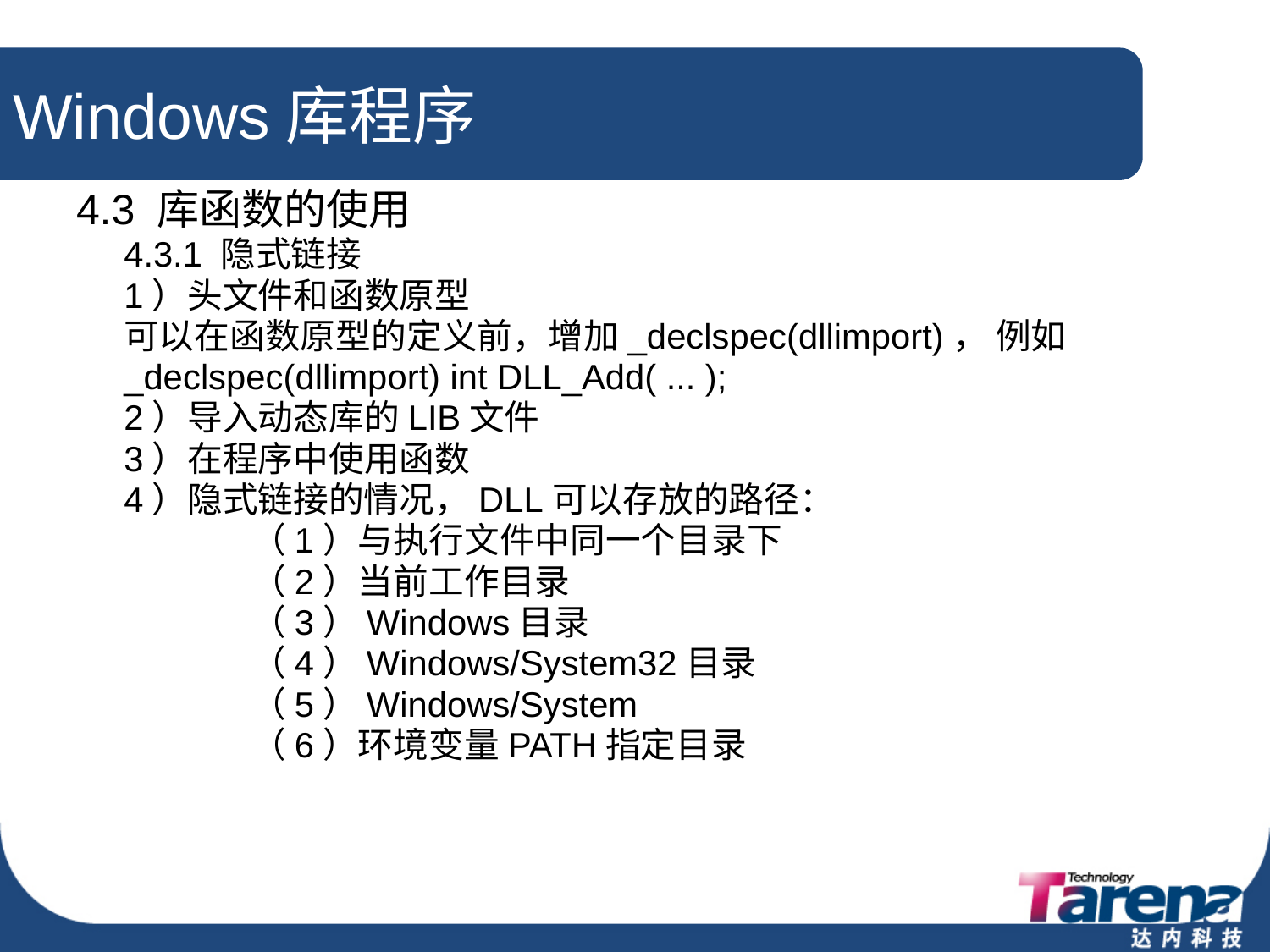

# Windows库程序
4.3 库函数的使用
	4.3.1 隐式链接
	1）头文件和函数原型
	可以在函数原型的定义前，增加_declspec(dllimport)， 例如
	_declspec(dllimport) int DLL_Add( ... );
	2）导入动态库的LIB文件
	3）在程序中使用函数
	4）隐式链接的情况，DLL可以存放的路径：
		（1）与执行文件中同一个目录下
		（2）当前工作目录
		（3）Windows目录
		（4）Windows/System32目录
		（5）Windows/System
		（6）环境变量PATH指定目录